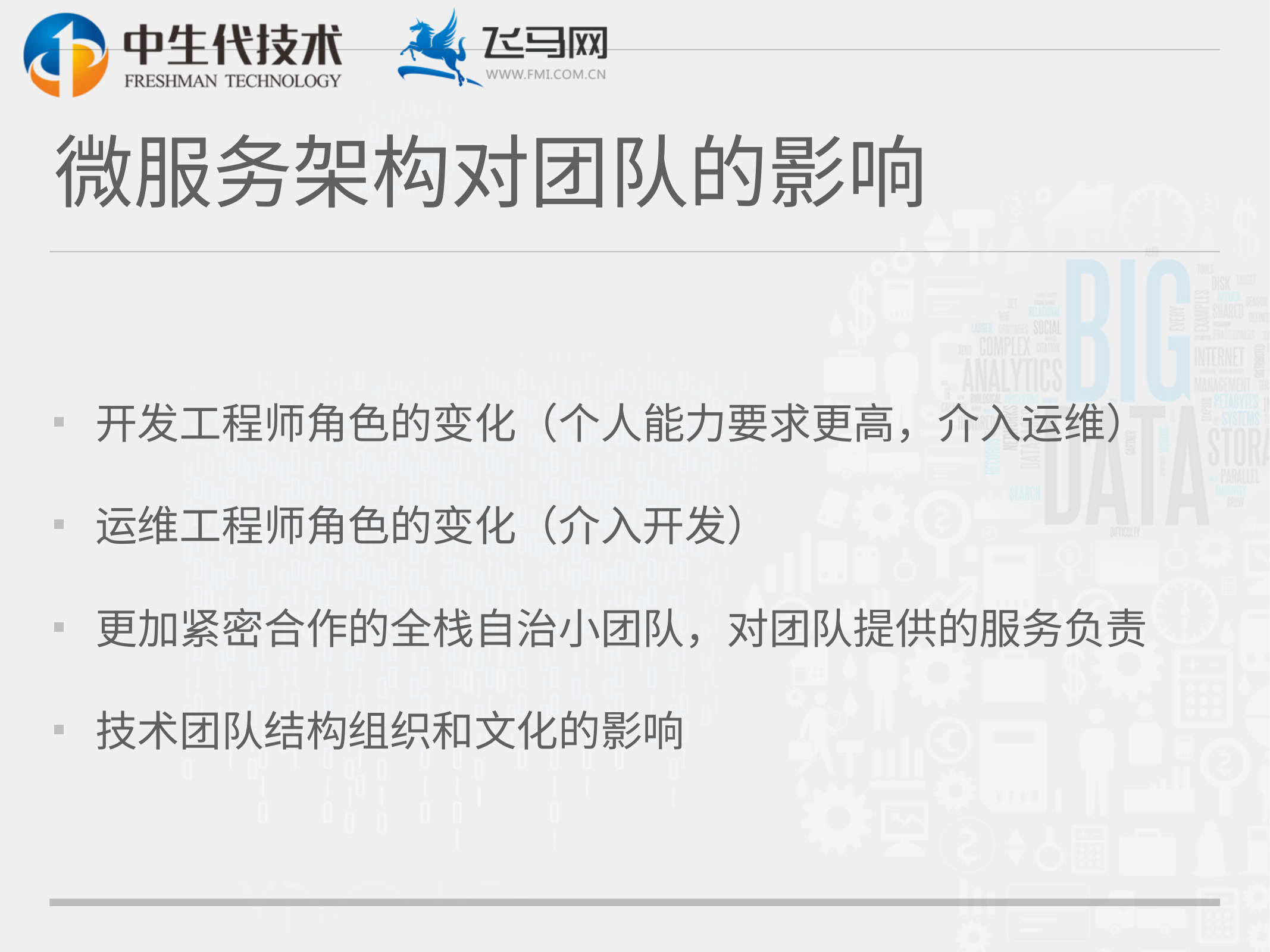

# 微服务架构对团队的影响
开发工程师角色的变化（个人能力要求更高，介入运维）
运维工程师角色的变化（介入开发）
更加紧密合作的全栈自治小团队，对团队提供的服务负责
技术团队结构组织和文化的影响